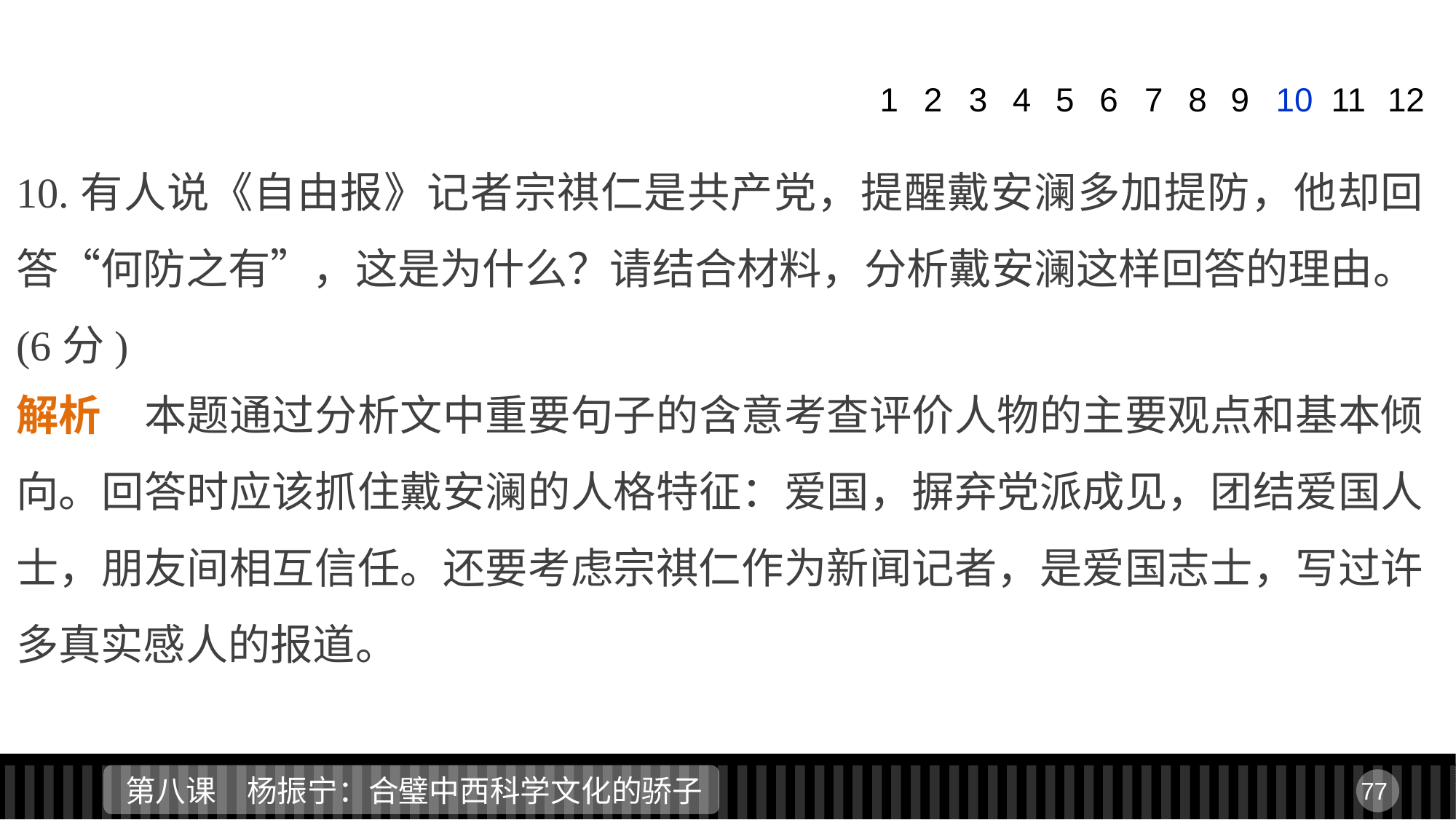

1
2
3
4
5
6
7
8
9
10
11
12
10.有人说《自由报》记者宗祺仁是共产党，提醒戴安澜多加提防，他却回答“何防之有”，这是为什么？请结合材料，分析戴安澜这样回答的理由。(6分)
解析　本题通过分析文中重要句子的含意考查评价人物的主要观点和基本倾向。回答时应该抓住戴安澜的人格特征：爱国，摒弃党派成见，团结爱国人士，朋友间相互信任。还要考虑宗祺仁作为新闻记者，是爱国志士，写过许多真实感人的报道。